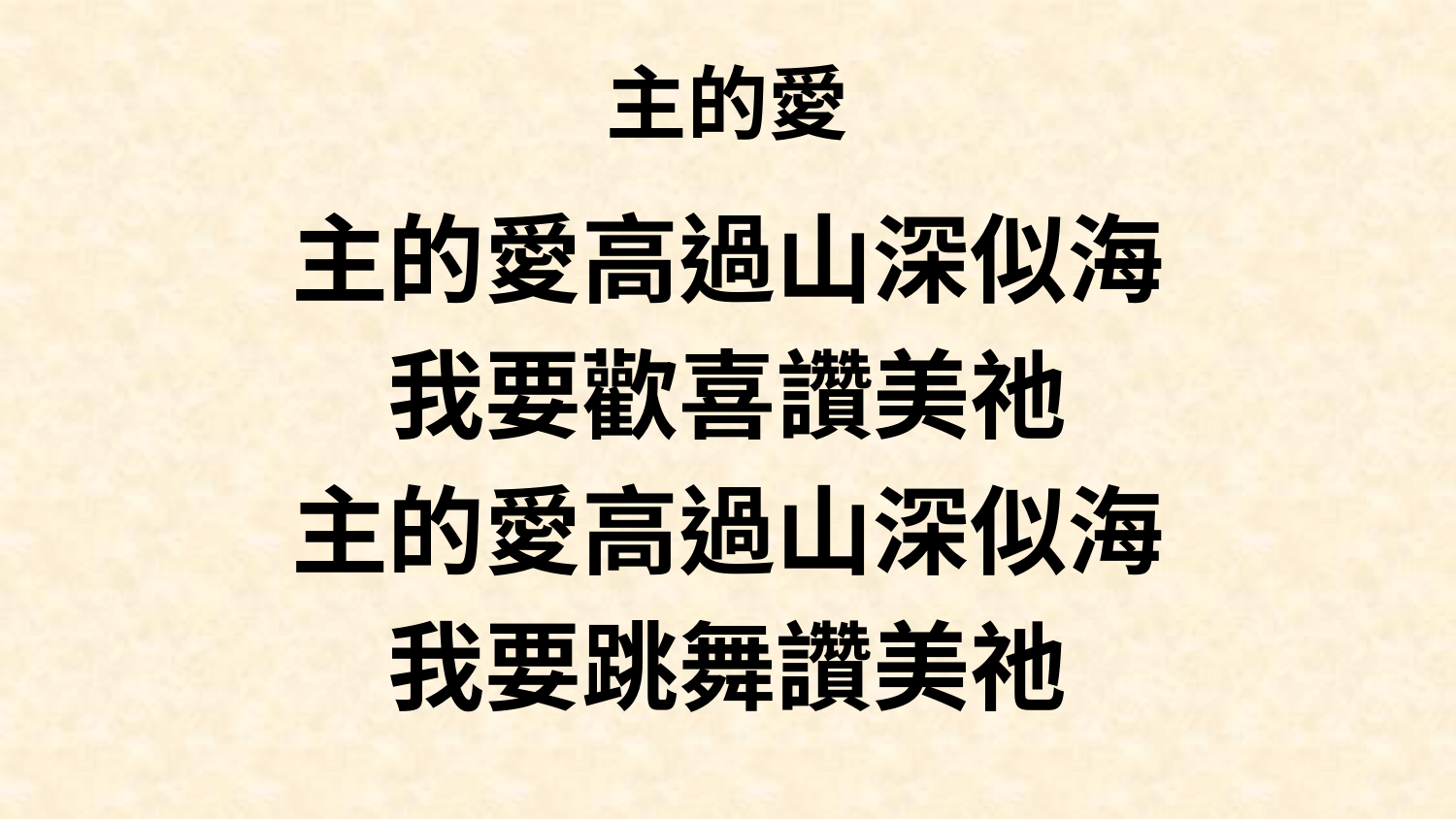

# 主的愛
主的愛高過山深似海
我要歡喜讚美祂
主的愛高過山深似海
我要跳舞讚美祂